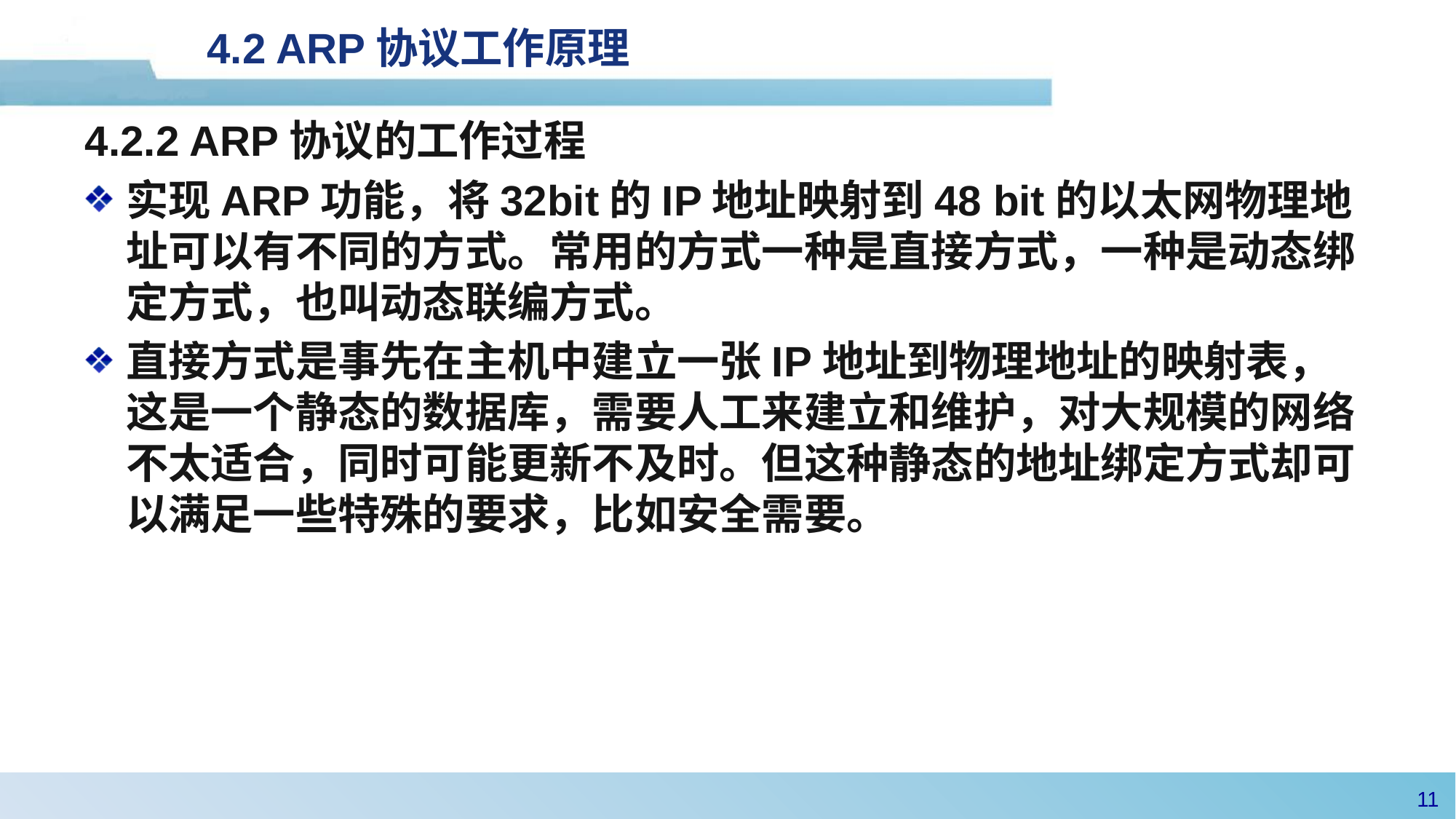

4.2 ARP协议工作原理
4.2.2 ARP协议的工作过程
实现ARP功能，将32bit的IP地址映射到48 bit的以太网物理地址可以有不同的方式。常用的方式一种是直接方式，一种是动态绑定方式，也叫动态联编方式。
直接方式是事先在主机中建立一张IP地址到物理地址的映射表，这是一个静态的数据库，需要人工来建立和维护，对大规模的网络不太适合，同时可能更新不及时。但这种静态的地址绑定方式却可以满足一些特殊的要求，比如安全需要。
11